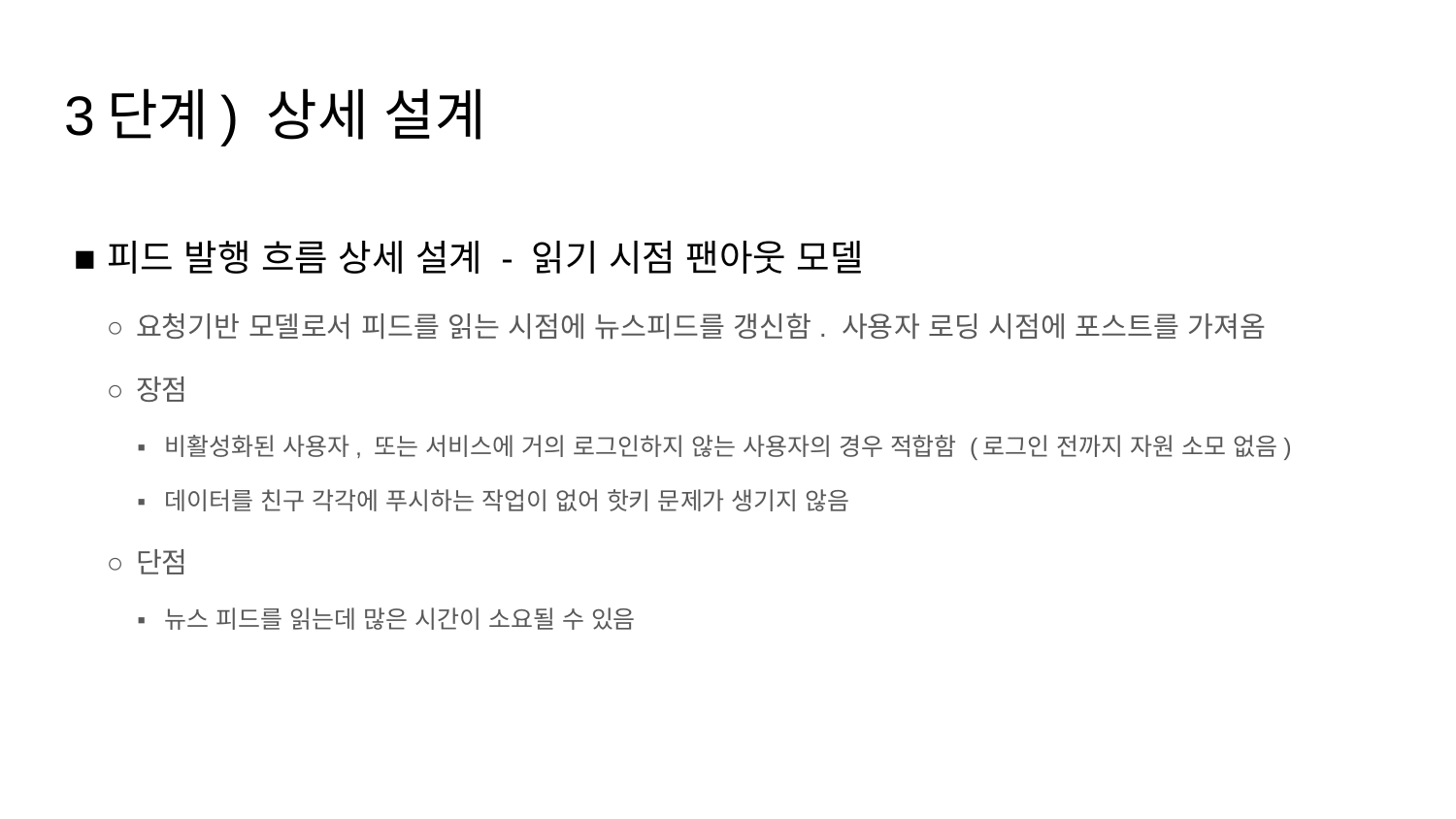

# 3단계) 상세 설계
피드 발행 흐름 상세 설계 - 읽기 시점 팬아웃 모델
요청기반 모델로서 피드를 읽는 시점에 뉴스피드를 갱신함. 사용자 로딩 시점에 포스트를 가져옴
장점
비활성화된 사용자, 또는 서비스에 거의 로그인하지 않는 사용자의 경우 적합함 (로그인 전까지 자원 소모 없음)
데이터를 친구 각각에 푸시하는 작업이 없어 핫키 문제가 생기지 않음
단점
뉴스 피드를 읽는데 많은 시간이 소요될 수 있음